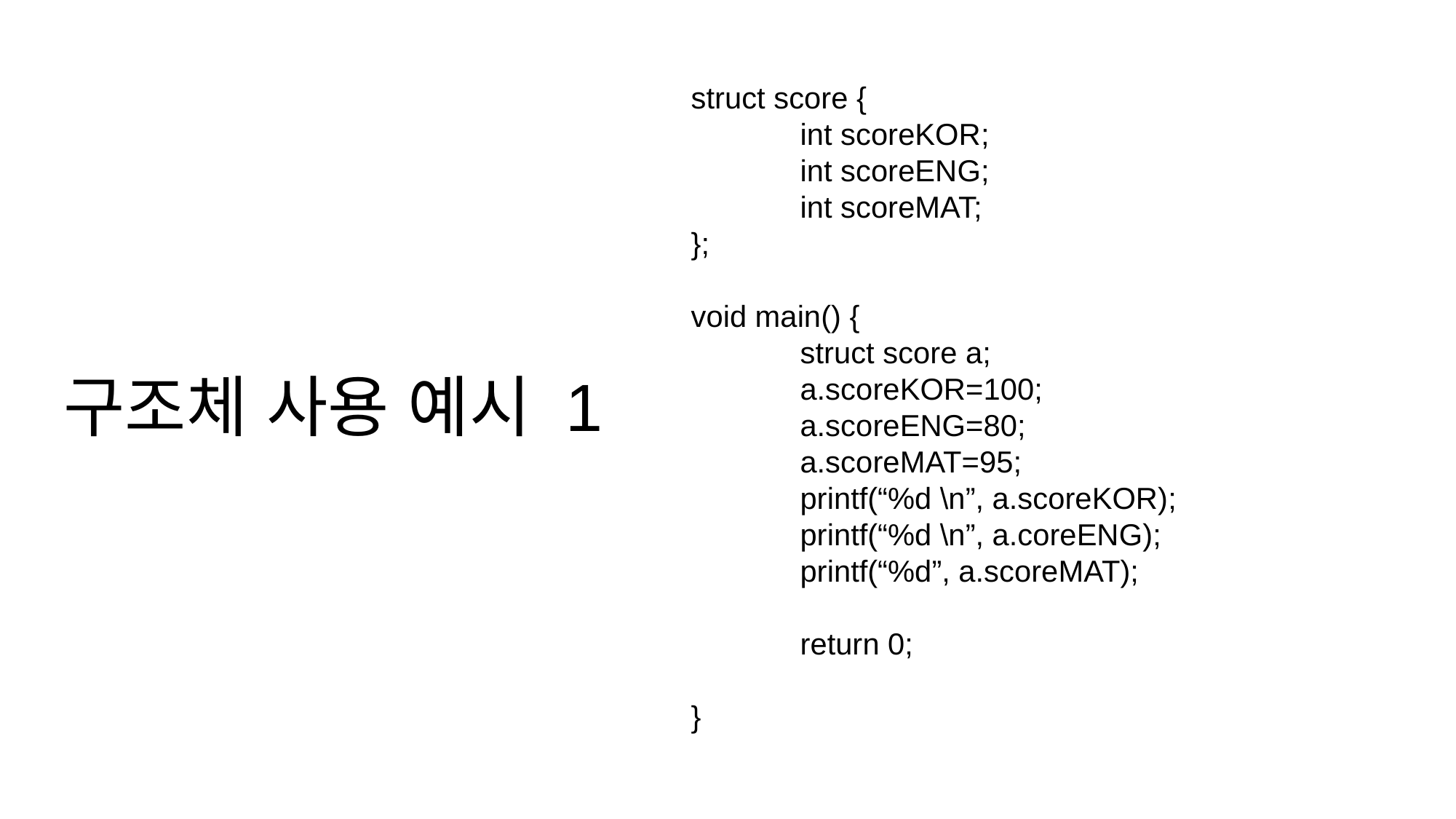

struct score {
	int scoreKOR;
	int scoreENG;
	int scoreMAT;
};

void main() {
	struct score a;
	a.scoreKOR=100;
	a.scoreENG=80;
	a.scoreMAT=95;
	printf(“%d \n”, a.scoreKOR);
	printf(“%d \n”, a.coreENG);
	printf(“%d”, a.scoreMAT);

	return 0;

}
# 구조체 사용 예시 1